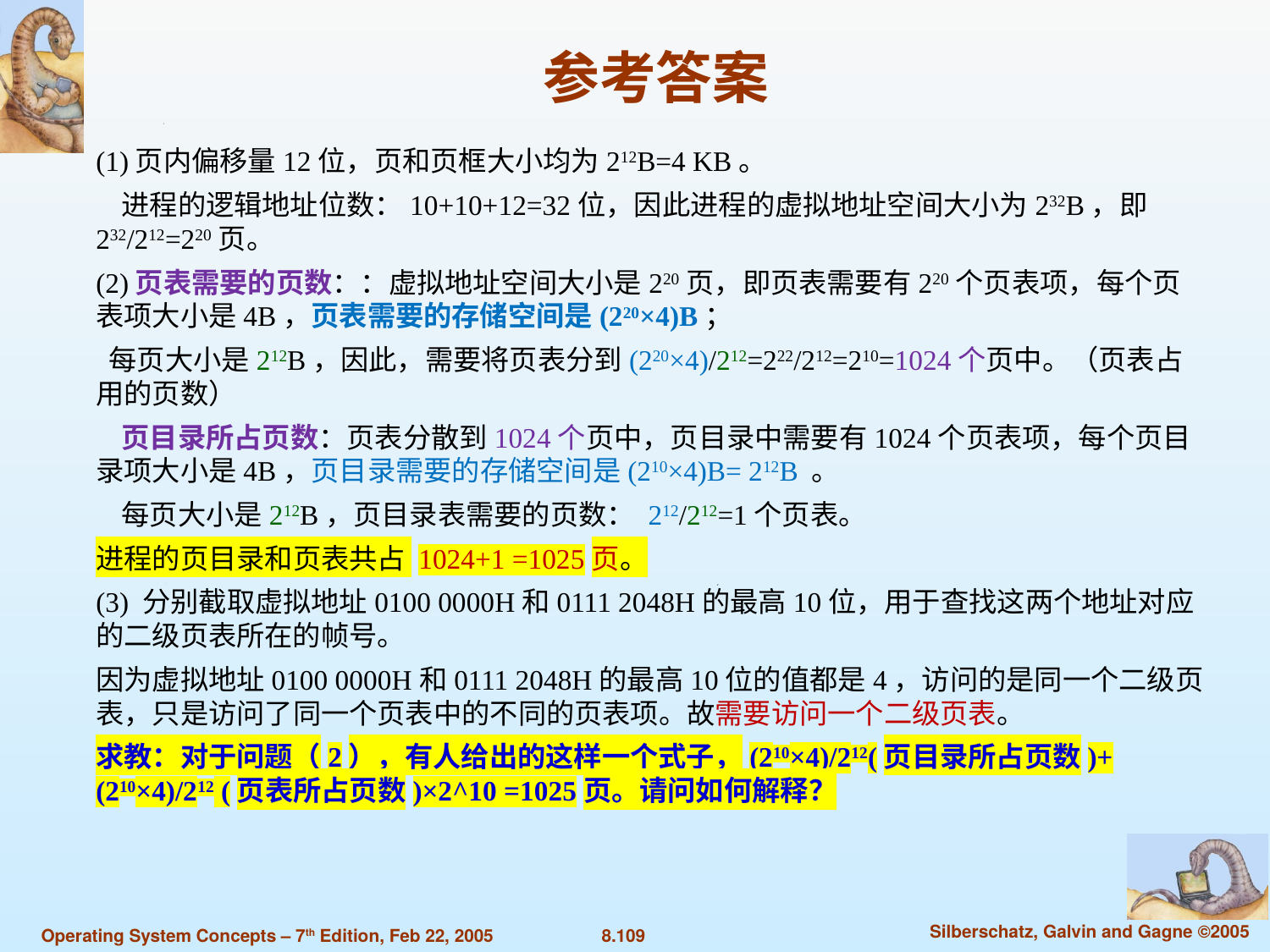

# 参考答案
(1)页内偏移量12位，页和页框大小均为212B=4 KB。
   进程的逻辑地址位数：10+10+12=32位，因此进程的虚拟地址空间大小为232B，即232/212=220页。
(2)页表需要的页数：：虚拟地址空间大小是220页，即页表需要有220个页表项，每个页表项大小是4B，页表需要的存储空间是(220×4)B；
 每页大小是212B，因此，需要将页表分到(220×4)/212=222/212=210=1024个页中。（页表占用的页数）
   页目录所占页数：页表分散到1024个页中，页目录中需要有1024个页表项，每个页目录项大小是4B，页目录需要的存储空间是(210×4)B= 212B 。
   每页大小是212B，页目录表需要的页数： 212/212=1个页表。
进程的页目录和页表共占 1024+1 =1025页。
(3) 分别截取虚拟地址0100 0000H和0111 2048H的最高10位，用于查找这两个地址对应的二级页表所在的帧号。
因为虚拟地址0100 0000H和0111 2048H的最高10位的值都是4，访问的是同一个二级页表，只是访问了同一个页表中的不同的页表项。故需要访问一个二级页表。
求教：对于问题（2），有人给出的这样一个式子，(210×4)/212(页目录所占页数)+ (210×4)/212 (页表所占页数)×2^10 =1025页。请问如何解释？